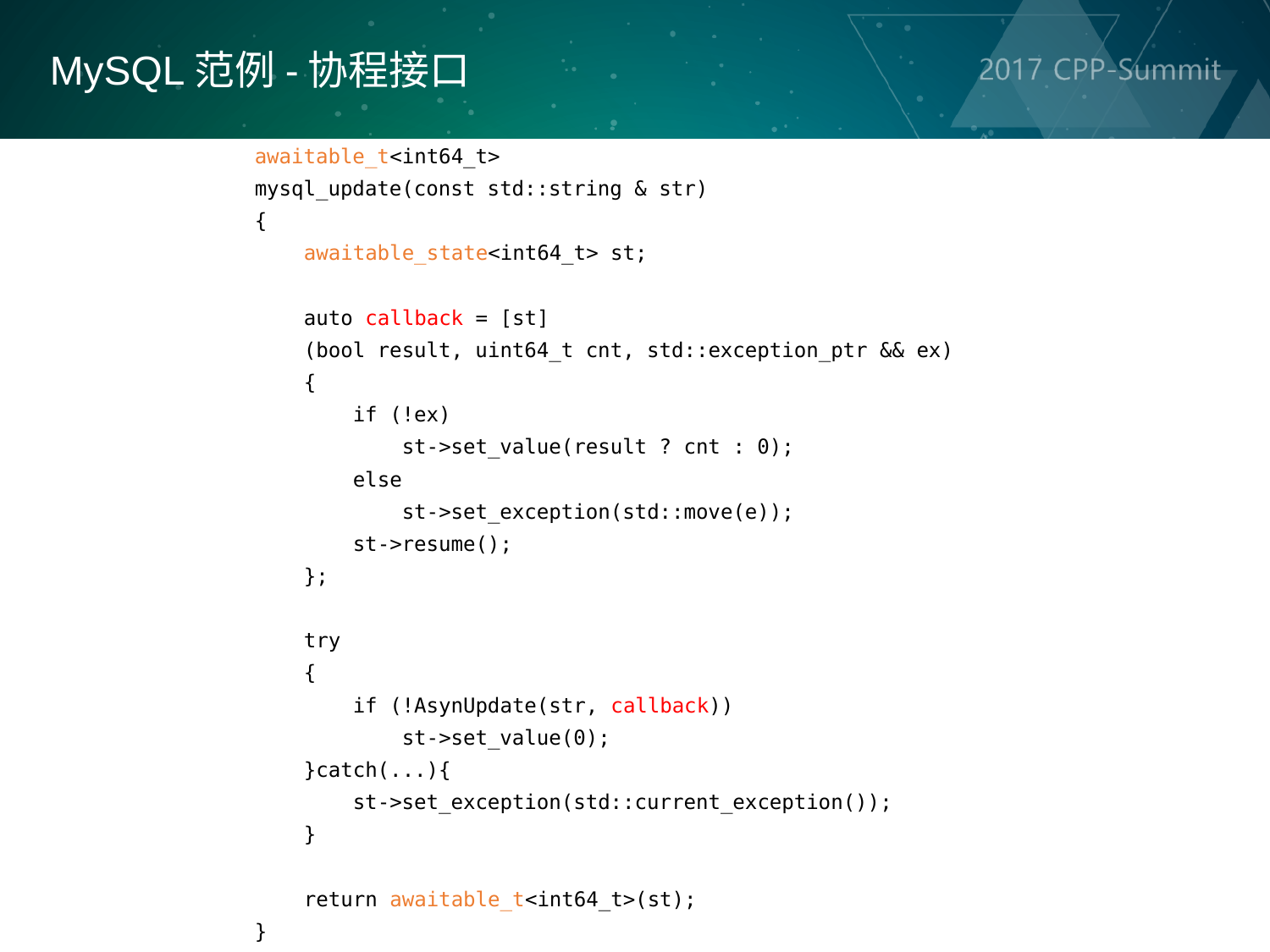

MySQL范例-协程接口
awaitable_t<int64_t>
mysql_update(const std::string & str)
{
    awaitable_state<int64_t> st;

    auto callback = [st]
    (bool result, uint64_t cnt, std::exception_ptr && ex)
    {
        if (!ex)
            st->set_value(result ? cnt : 0);
        else
            st->set_exception(std::move(e));
        st->resume();
    };

    try
    {
        if (!AsynUpdate(str, callback))
            st->set_value(0);
    }catch(...){
        st->set_exception(std::current_exception());
    }

    return awaitable_t<int64_t>(st);
}